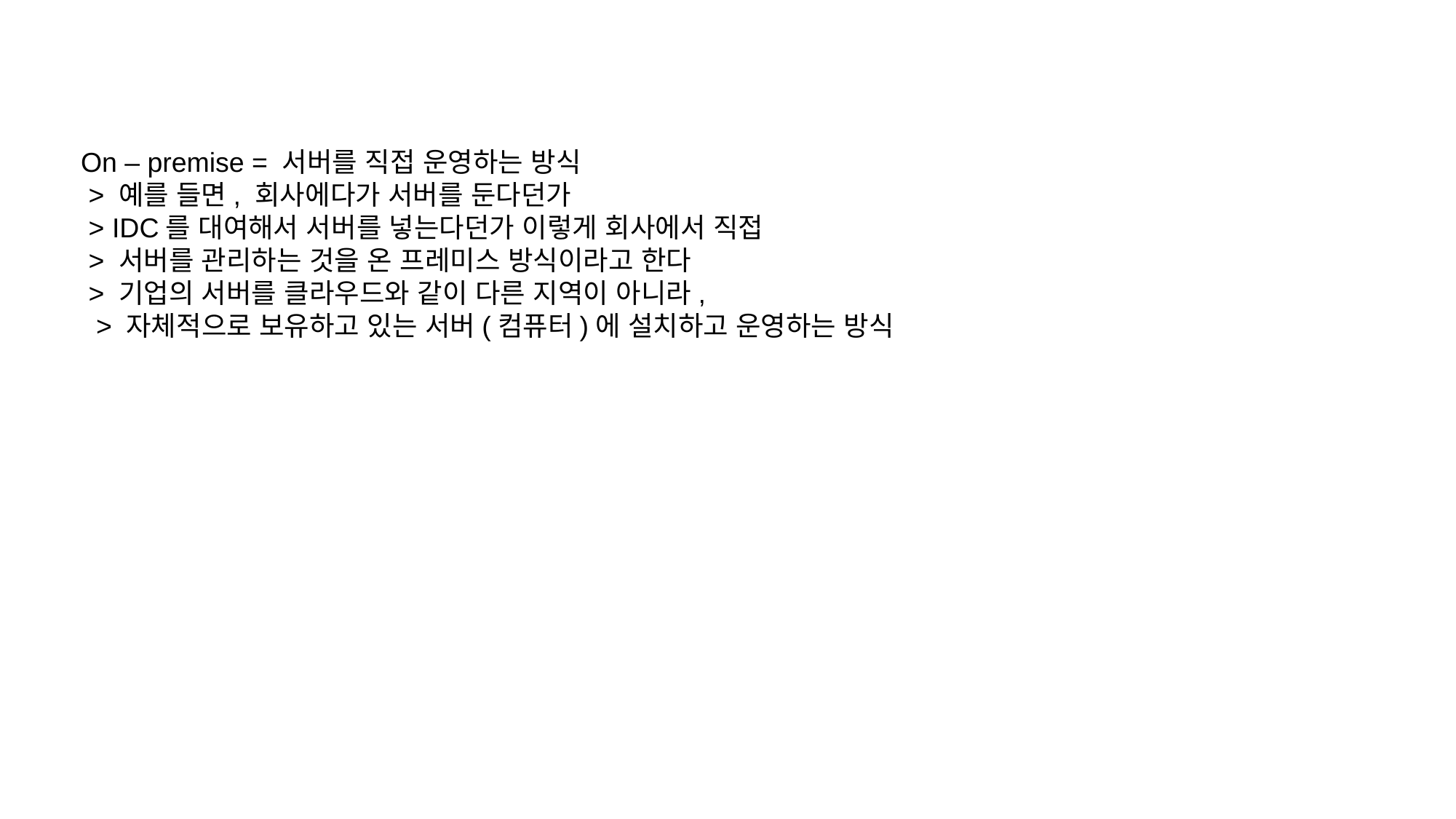

On – premise = 서버를 직접 운영하는 방식
 > 예를 들면, 회사에다가 서버를 둔다던가
 > IDC를 대여해서 서버를 넣는다던가 이렇게 회사에서 직접
 > 서버를 관리하는 것을 온 프레미스 방식이라고 한다
 > 기업의 서버를 클라우드와 같이 다른 지역이 아니라,
  > 자체적으로 보유하고 있는 서버(컴퓨터)에 설치하고 운영하는 방식